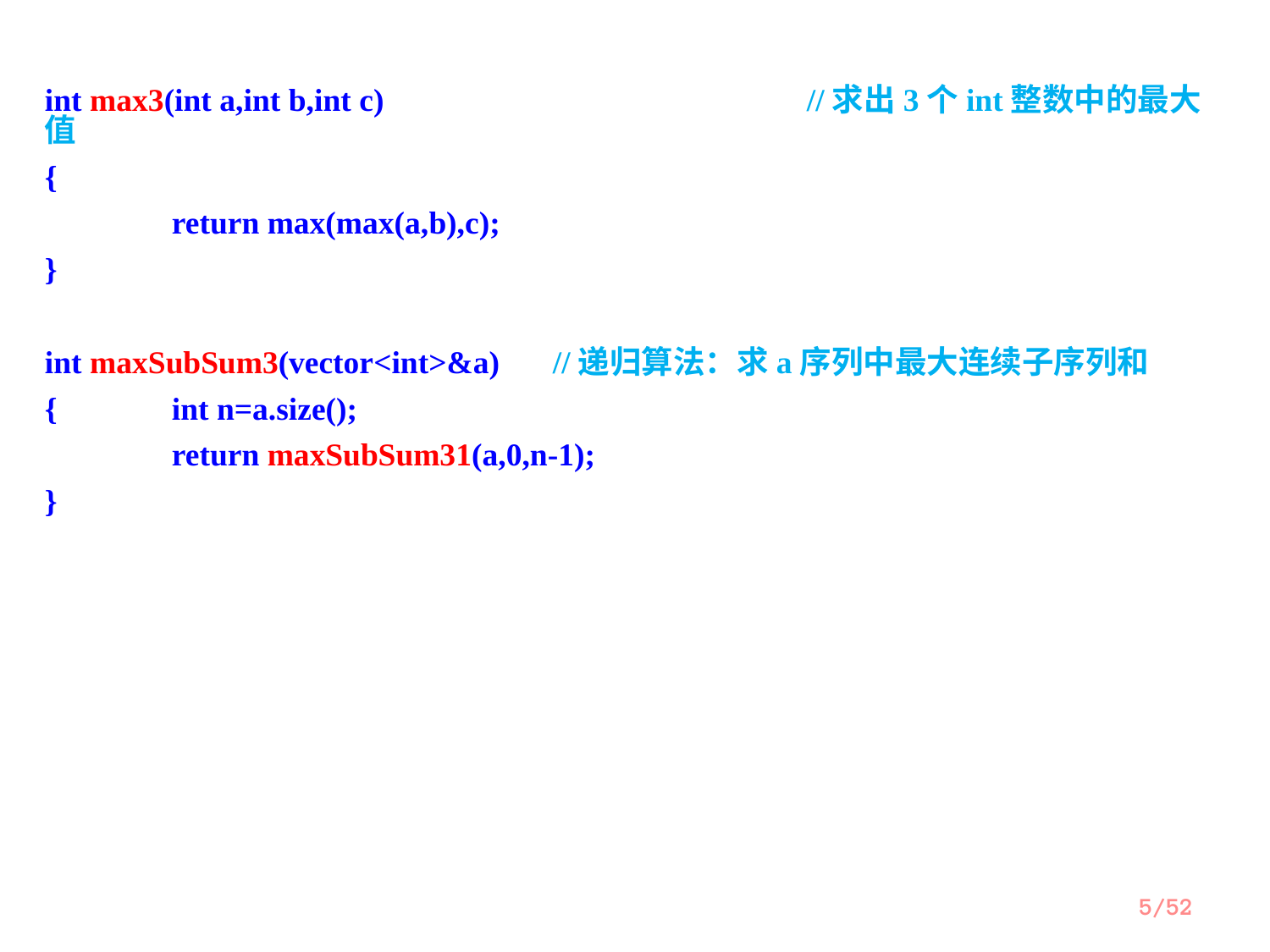

int max3(int a,int b,int c) 				//求出3个int整数中的最大值
{
      	return max(max(a,b),c);
}

int maxSubSum3(vector<int>&a) 	//递归算法：求a序列中最大连续子序列和
{    	int n=a.size();
     	return maxSubSum31(a,0,n-1);
}
5/52